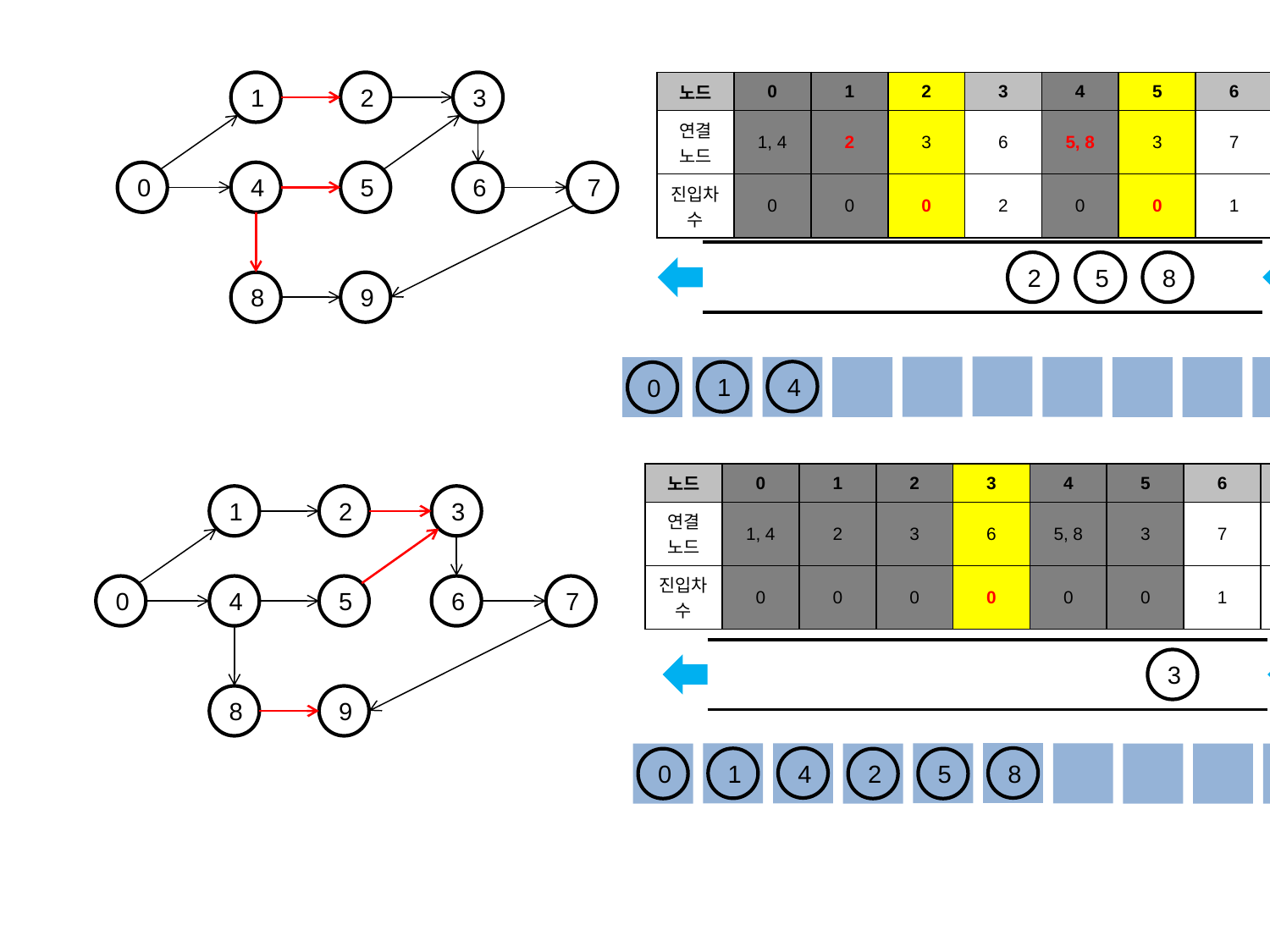

1
2
3
0
4
5
6
7
8
9
| 노드 | 0 | 1 | 2 | 3 | 4 | 5 | 6 | 7 | 8 | 9 |
| --- | --- | --- | --- | --- | --- | --- | --- | --- | --- | --- |
| 연결 노드 | 1, 4 | 2 | 3 | 6 | 5, 8 | 3 | 7 | 9 | 9 |  |
| 진입차수 | 0 | 0 | 0 | 2 | 0 | 0 | 1 | 1 | 0 | 2 |
8

2
5

0
4
1
| 노드 | 0 | 1 | 2 | 3 | 4 | 5 | 6 | 7 | 8 | 9 |
| --- | --- | --- | --- | --- | --- | --- | --- | --- | --- | --- |
| 연결 노드 | 1, 4 | 2 | 3 | 6 | 5, 8 | 3 | 7 | 9 | 9 |  |
| 진입차수 | 0 | 0 | 0 | 0 | 0 | 0 | 1 | 1 | 0 | 1 |
1
2
3
0
4
5
6
7
8
9
3

0
4
1
8
2
5